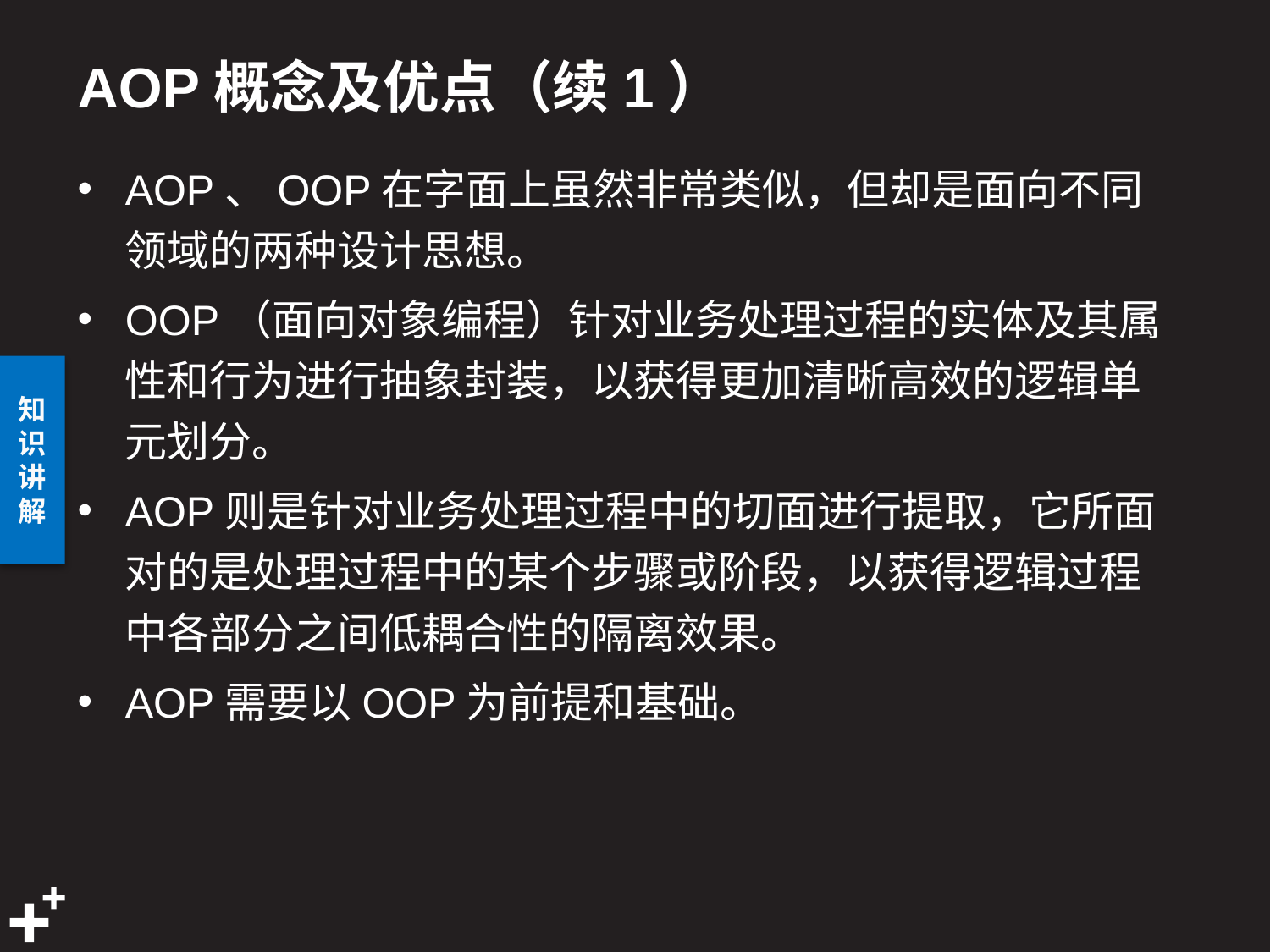

# AOP概念及优点（续1）
AOP、OOP在字面上虽然非常类似，但却是面向不同领域的两种设计思想。
OOP（面向对象编程）针对业务处理过程的实体及其属性和行为进行抽象封装，以获得更加清晰高效的逻辑单元划分。
AOP则是针对业务处理过程中的切面进行提取，它所面对的是处理过程中的某个步骤或阶段，以获得逻辑过程中各部分之间低耦合性的隔离效果。
AOP需要以OOP为前提和基础。